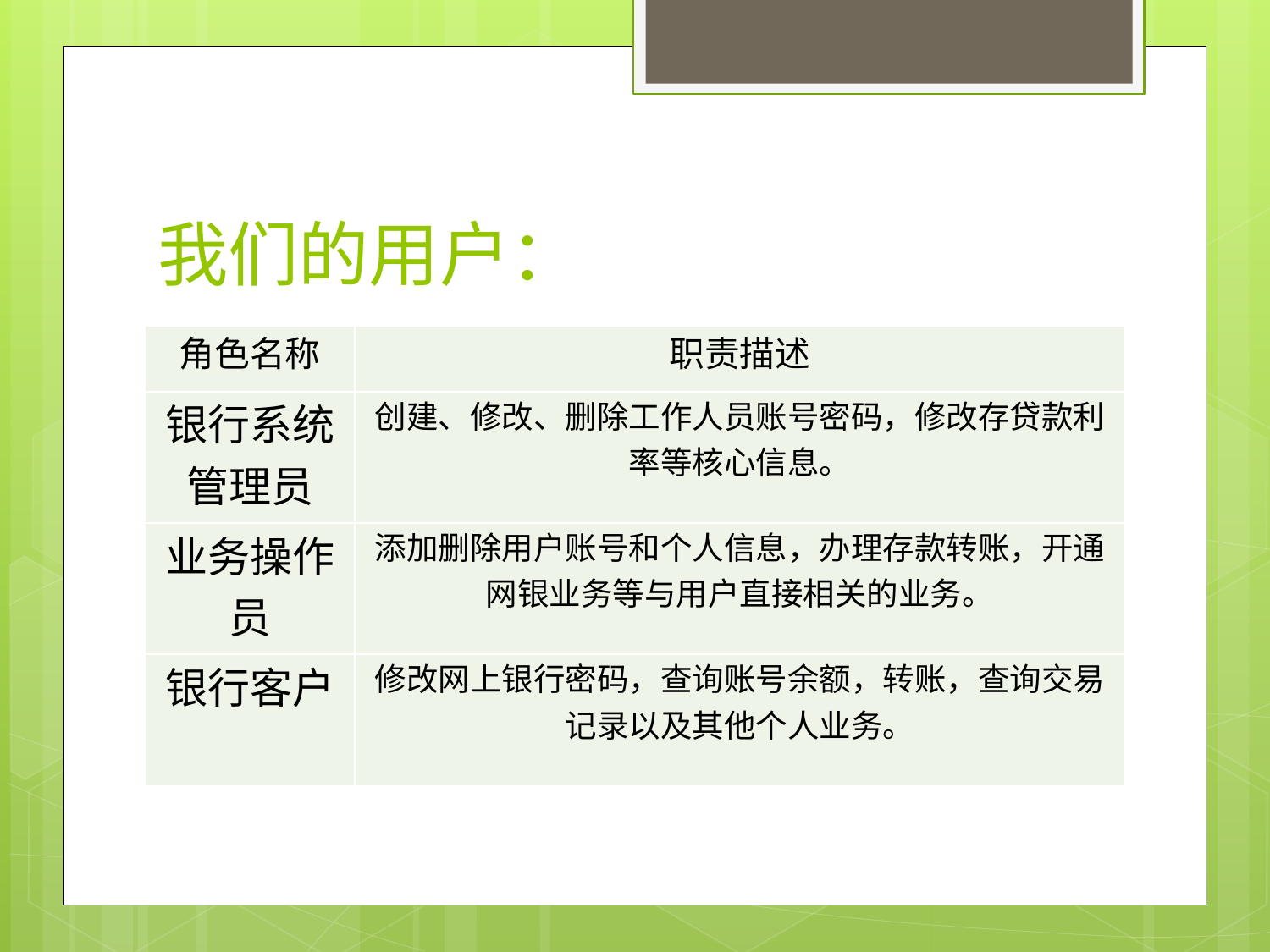

# 我们的用户：
| 角色名称 | 职责描述 |
| --- | --- |
| 银行系统管理员 | 创建、修改、删除工作人员账号密码，修改存贷款利率等核心信息。 |
| 业务操作员 | 添加删除用户账号和个人信息，办理存款转账，开通网银业务等与用户直接相关的业务。 |
| 银行客户 | 修改网上银行密码，查询账号余额，转账，查询交易记录以及其他个人业务。 |